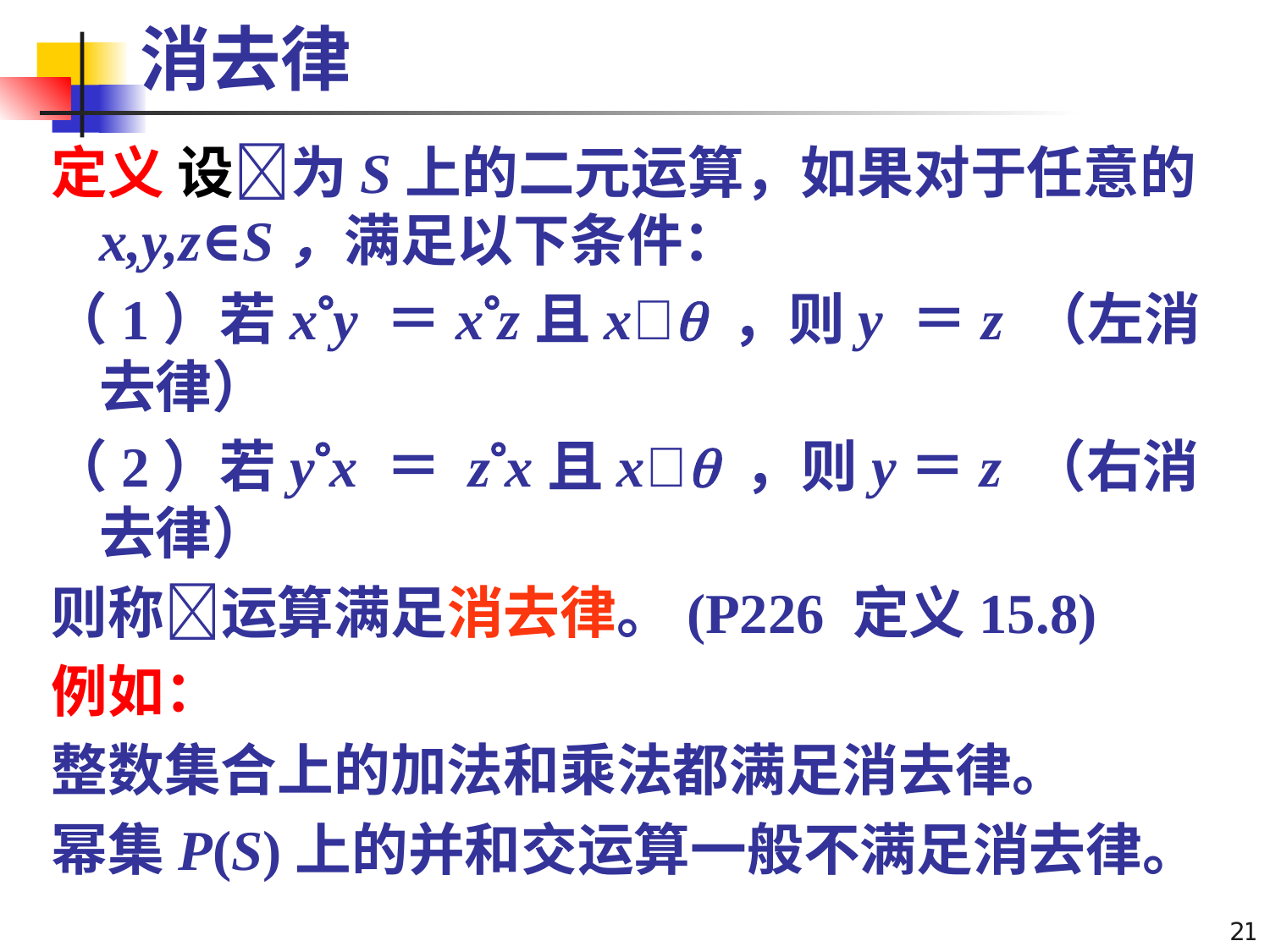

# 消去律
定义 设°为S上的二元运算，如果对于任意的x,y,z∈S，满足以下条件：
（1）若x°y ＝x°z且x≠θ ，则y ＝z （左消去律）
（2）若y°x ＝ z°x且x≠θ ，则y＝z （右消去律）
则称°运算满足消去律。(P226 定义15.8)
例如：
整数集合上的加法和乘法都满足消去律。
幂集P(S)上的并和交运算一般不满足消去律。
21